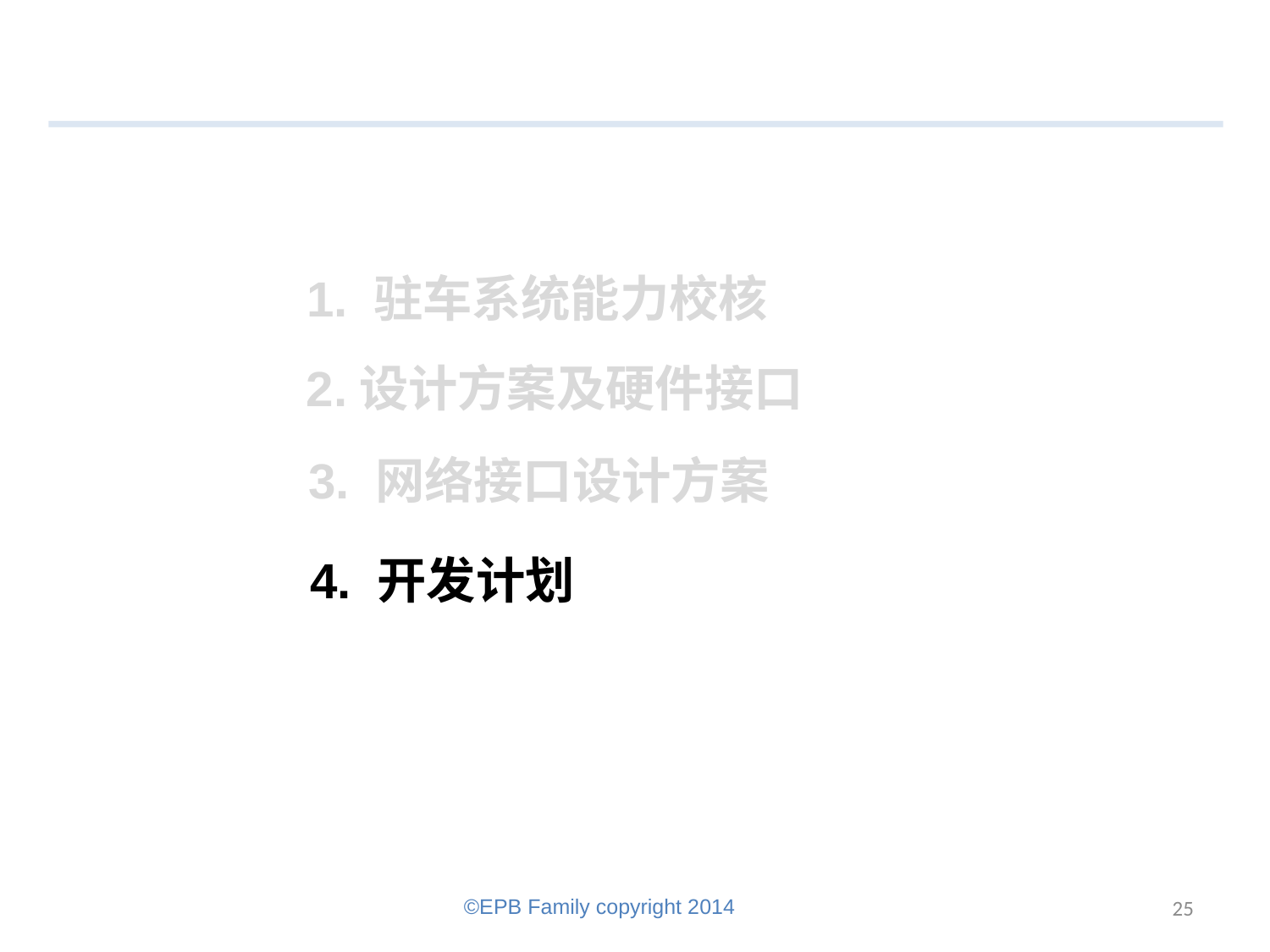

1. 驻车系统能力校核
2.设计方案及硬件接口
3. 网络接口设计方案
4. 开发计划
25